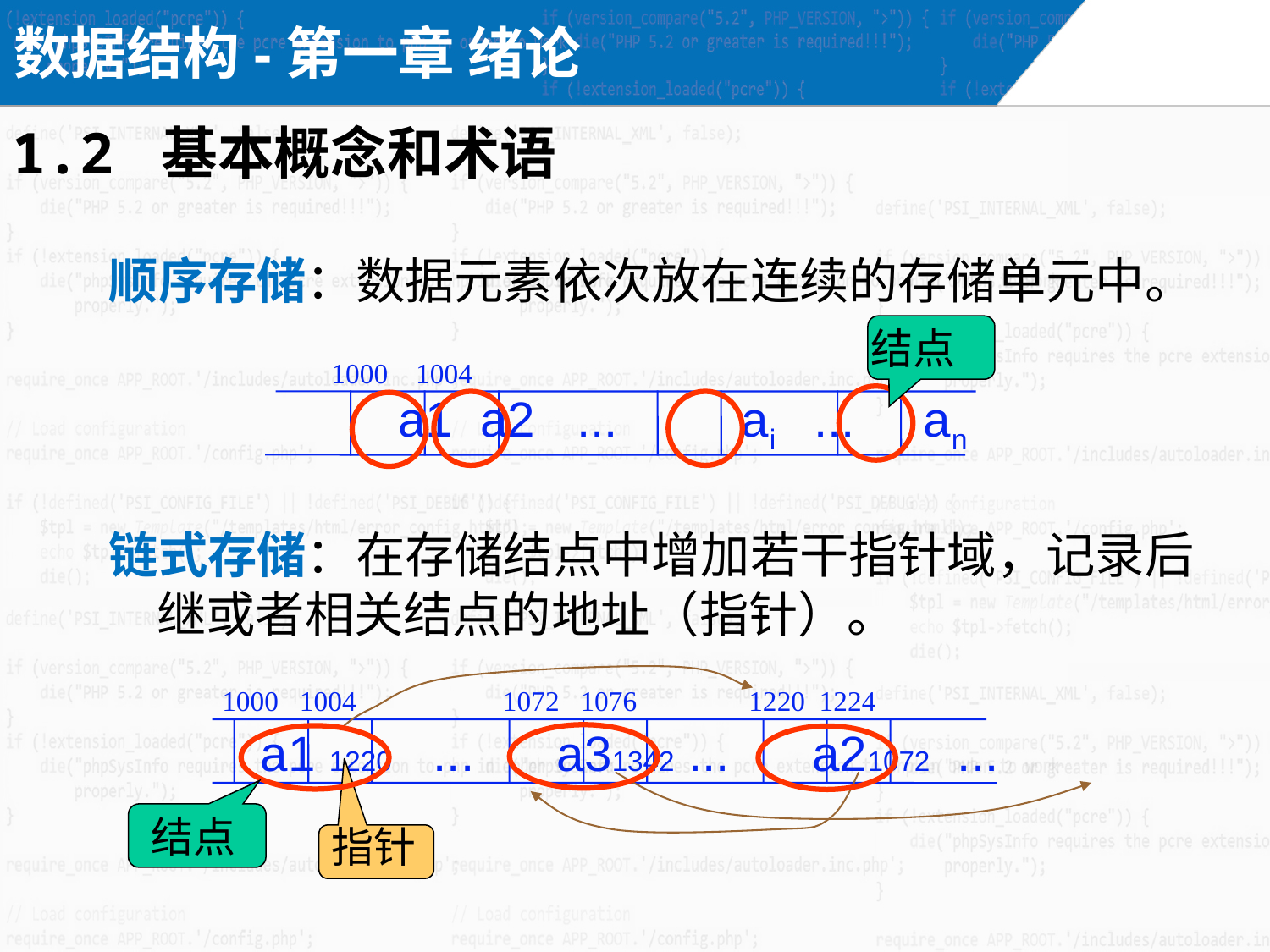

数据结构-第一章 绪论
1.2 基本概念和术语
顺序存储：数据元素依次放在连续的存储单元中。

                     a1  a2   ...         ai    ...     an

链式存储：在存储结点中增加若干指针域，记录后继或者相关结点的地址（指针）。

           a1 1220   ...      a31342 ...      a21072  ...

结点

1000    1004

 1000   1004                     1072   1076                1220  1224

结点
指针